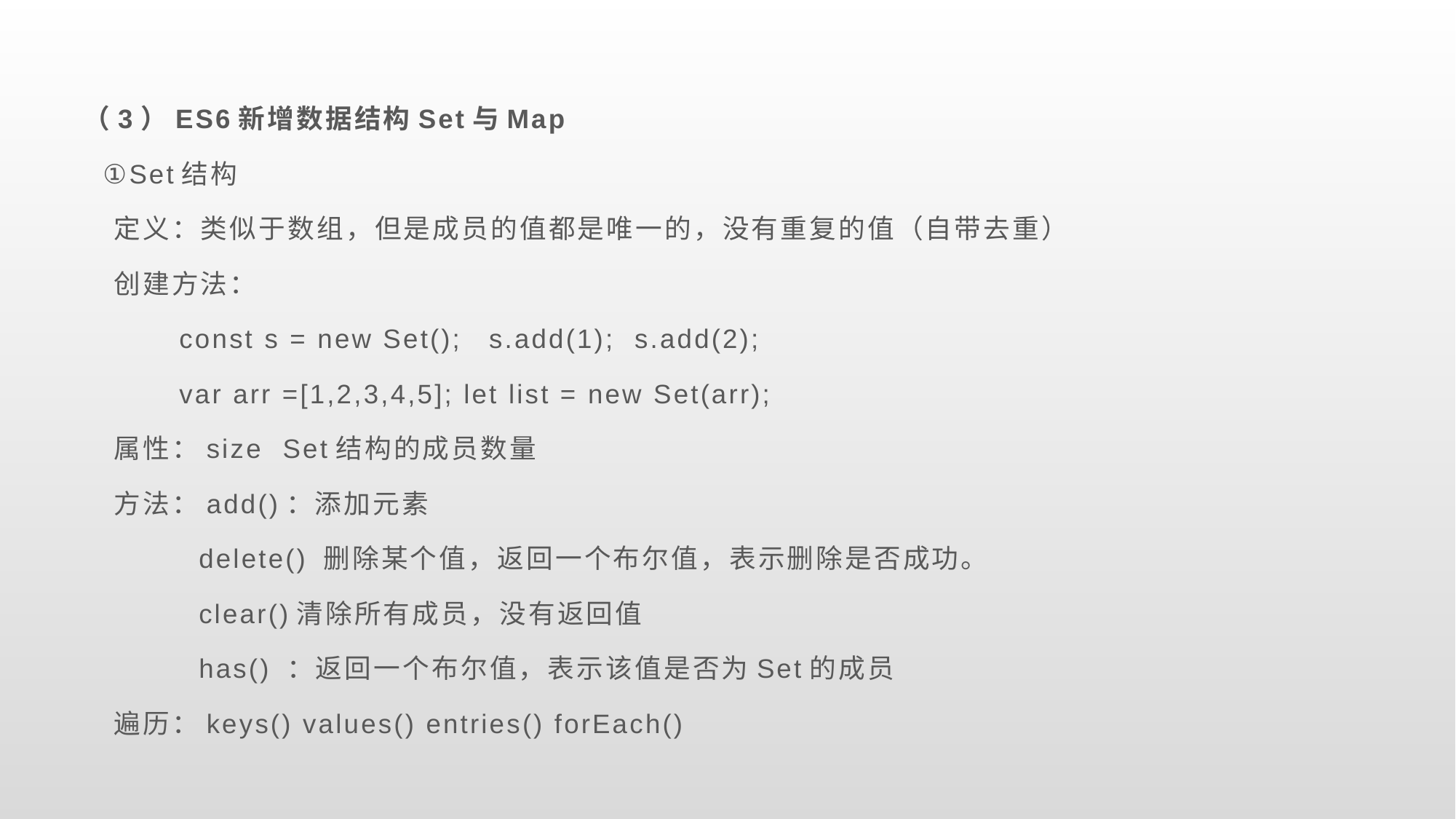

（3）ES6新增数据结构Set与Map
  ①Set结构
   定义：类似于数组，但是成员的值都是唯一的，没有重复的值（自带去重）
   创建方法：
	const s = new Set();   s.add(1);  s.add(2);
	var arr =[1,2,3,4,5]; let list = new Set(arr);
   属性：size  Set结构的成员数量
   方法：add()：添加元素
	  delete() 删除某个值，返回一个布尔值，表示删除是否成功。
	  clear()清除所有成员，没有返回值
	  has() ：返回一个布尔值，表示该值是否为Set的成员
   遍历：keys() values() entries() forEach()